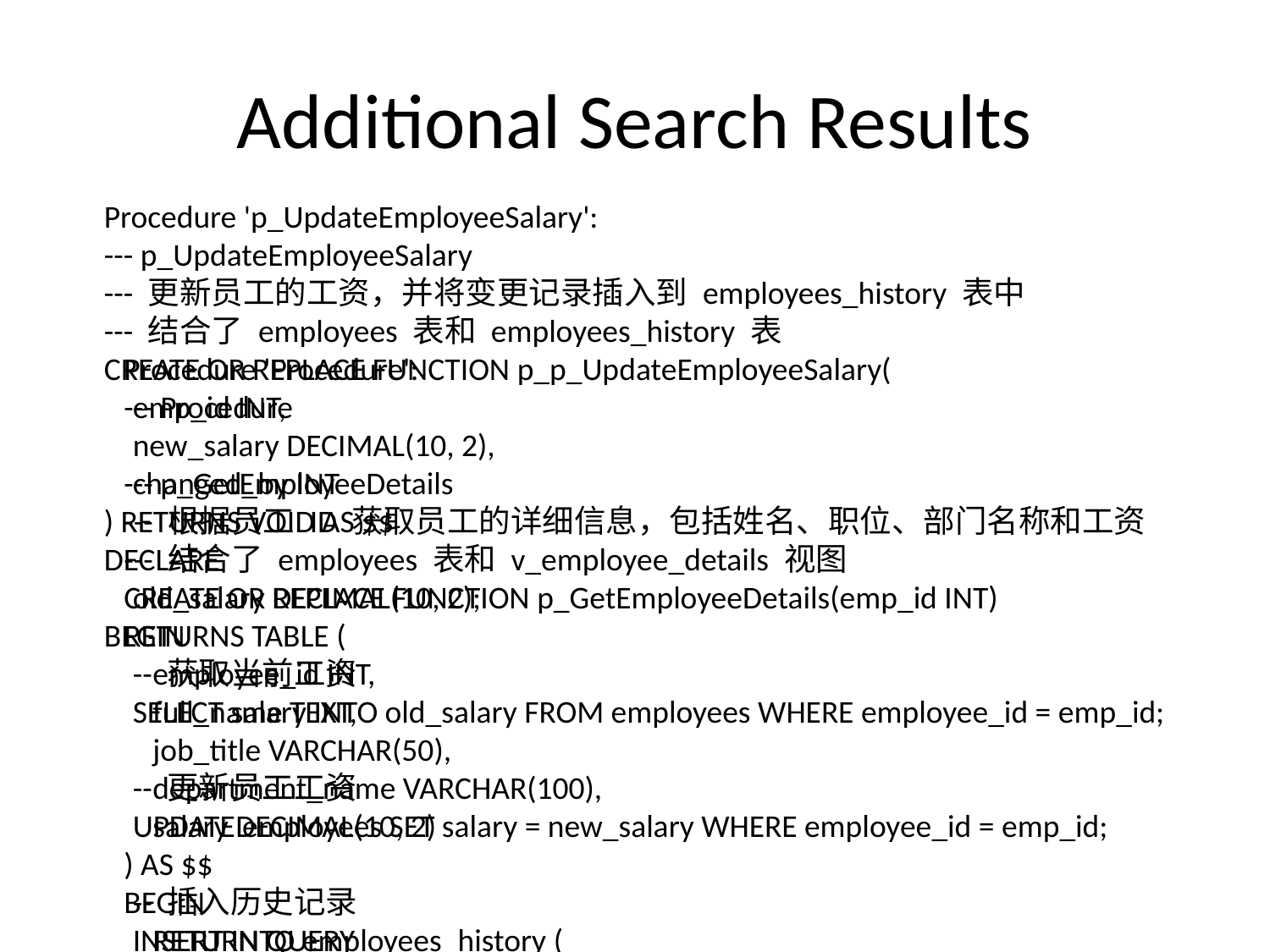

# Additional Search Results
Procedure 'p_UpdateEmployeeSalary':
--- p_UpdateEmployeeSalary
--- 更新员工的工资，并将变更记录插入到 employees_history 表中
--- 结合了 employees 表和 employees_history 表
CREATE OR REPLACE FUNCTION p_p_UpdateEmployeeSalary(
    emp_id INT,
    new_salary DECIMAL(10, 2),
    changed_by INT
) RETURNS VOID AS $$
DECLARE
    old_salary DECIMAL(10, 2);
BEGIN
    -- 获取当前工资
    SELECT salary INTO old_salary FROM employees WHERE employee_id = emp_id;

    -- 更新员工工资
    UPDATE employees SET salary = new_salary WHERE employee_id = emp_id;

    -- 插入历史记录
    INSERT INTO employees_history (
        employee_id,
        old_salary,
        new_salary,
        changed_by
    ) VALUES (
        emp_id,
        old_salary,
        new_salary,
        changed_by
    );
END;
$$ LANGUAGE plpgsql;

与employees相关的procedure是：--- p_UpdateEmployeeSalary
--- 更新员工的工资，并将变更记录插入到 employees_history 表中
--- 结合了 employees 表和 employees_history 表
CREATE OR REPLACE FUNCTION p_p_UpdateEmployeeSalary(
    emp_id INT,
    new_salary DECIMAL(10, 2),
    changed_by INT
) RETURNS VOID AS $$
DECLARE
    old_salary DECIMAL(10, 2);
BEGIN
    -- 获取当前工资
    SELECT salary INTO old_salary FROM employees WHERE employee_id = emp_id;

    -- 更新员工工资
    UPDATE employees SET salary = new_salary WHERE employee_id = emp_id;

    -- 插入历史记录
    INSERT INTO employees_history (
        employee_id,
        old_salary,
        new_salary,
        changed_by
    ) VALUES (
        emp_id,
        old_salary,
        new_salary,
        changed_by
    );
END;
$$ LANGUAGE plpgsql;
相关表: ['employees_history', 'employees']
Procedure 'Procedure':
--- Procedure

--- p_GetEmployeeDetails
--- 根据员工 ID 获取员工的详细信息，包括姓名、职位、部门名称和工资
--- 结合了 employees 表和 v_employee_details 视图
CREATE OR REPLACE FUNCTION p_GetEmployeeDetails(emp_id INT)
RETURNS TABLE (
    employee_id INT,
    full_name TEXT,
    job_title VARCHAR(50),
    department_name VARCHAR(100),
    salary DECIMAL(10, 2)
) AS $$
BEGIN
    RETURN QUERY
    SELECT
        ed.employee_id,
        ed.full_name,
        ed.job_title,
        ed.department_name,
        ed.salary
    FROM
        v_employee_details ed
    WHERE
        ed.employee_id  = p_GetEmployeeDetails.emp_id;  -- 明确指定参数来源
END;
$$ LANGUAGE plpgsql;

与employees相关的procedure是：--- Procedure

--- p_GetEmployeeDetails
--- 根据员工 ID 获取员工的详细信息，包括姓名、职位、部门名称和工资
--- 结合了 employees 表和 v_employee_details 视图
CREATE OR REPLACE FUNCTION p_GetEmployeeDetails(emp_id INT)
RETURNS TABLE (
    employee_id INT,
    full_name TEXT,
    job_title VARCHAR(50),
    department_name VARCHAR(100),
    salary DECIMAL(10, 2)
) AS $$
BEGIN
    RETURN QUERY
    SELECT
        ed.employee_id,
        ed.full_name,
        ed.job_title,
        ed.department_name,
        ed.salary
    FROM
        v_employee_details ed
    WHERE
        ed.employee_id  = p_GetEmployeeDetails.emp_id;  -- 明确指定参数来源
END;
$$ LANGUAGE plpgsql;
相关表: ['v_employee_details']